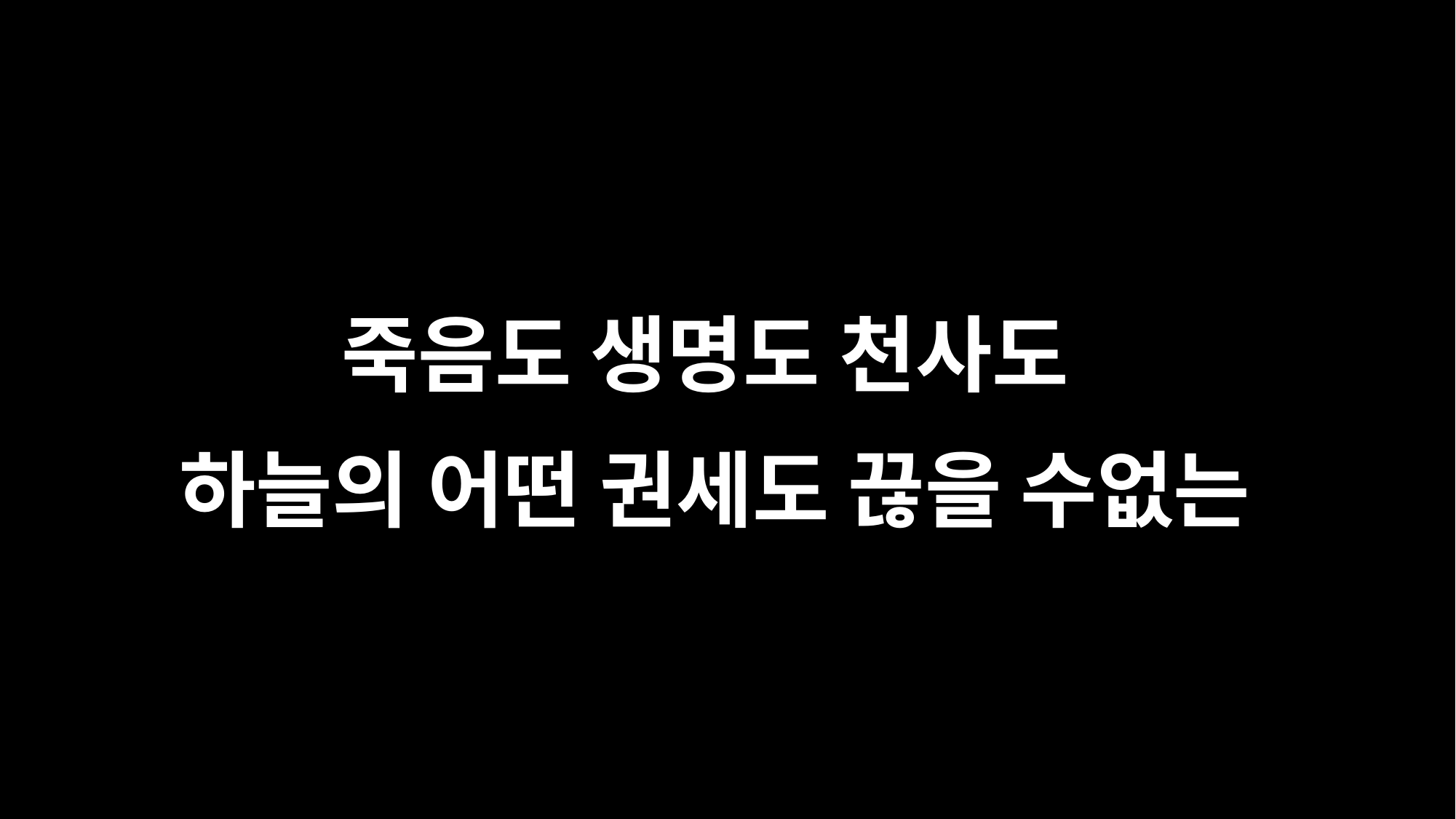

죽음도 생명도 천사도
하늘의 어떤 권세도 끊을 수없는